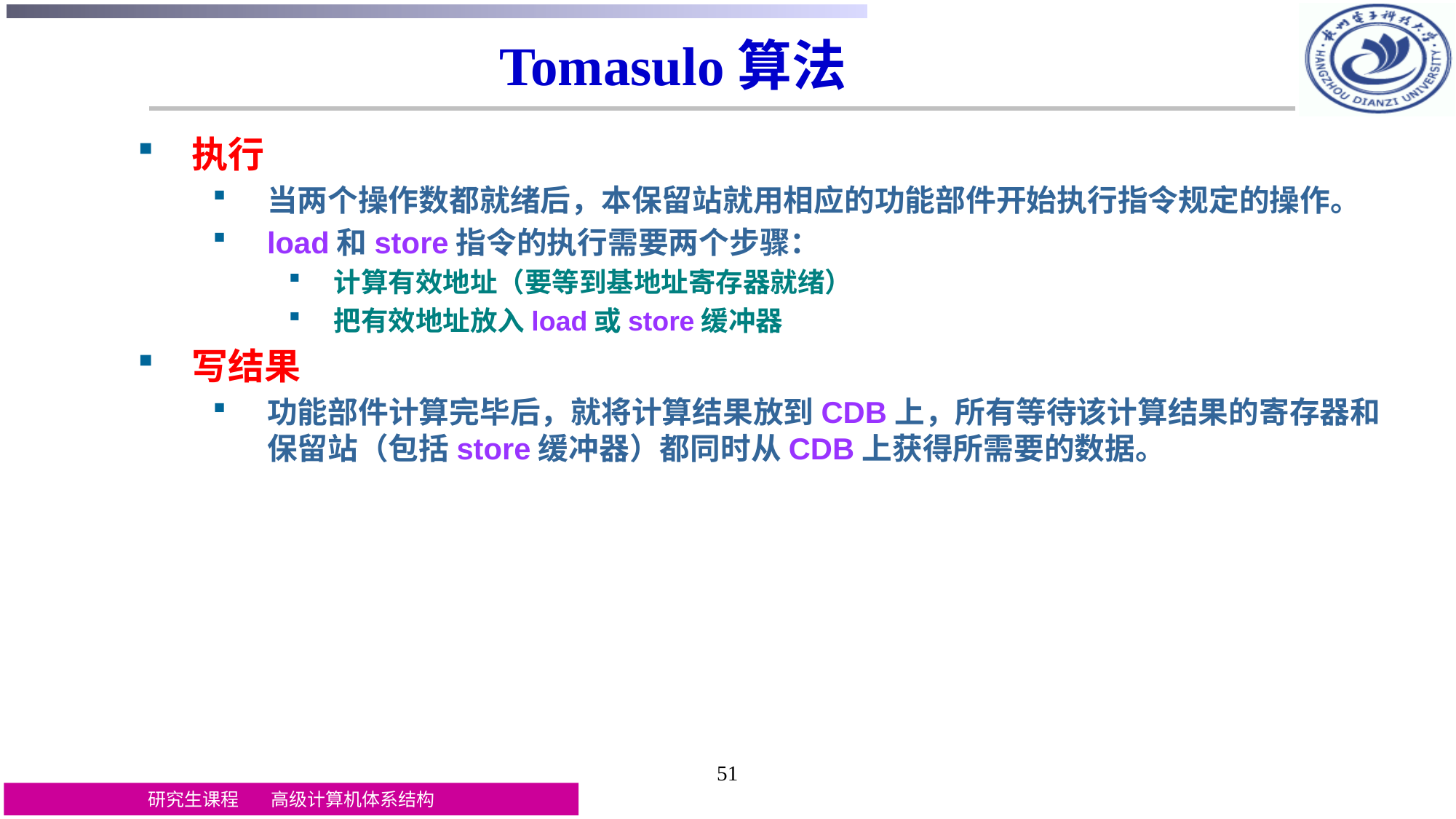

# Tomasulo算法
执行
当两个操作数都就绪后，本保留站就用相应的功能部件开始执行指令规定的操作。
load和store指令的执行需要两个步骤：
计算有效地址（要等到基地址寄存器就绪）
把有效地址放入load或store缓冲器
写结果
功能部件计算完毕后，就将计算结果放到CDB上，所有等待该计算结果的寄存器和保留站（包括store缓冲器）都同时从CDB上获得所需要的数据。
51